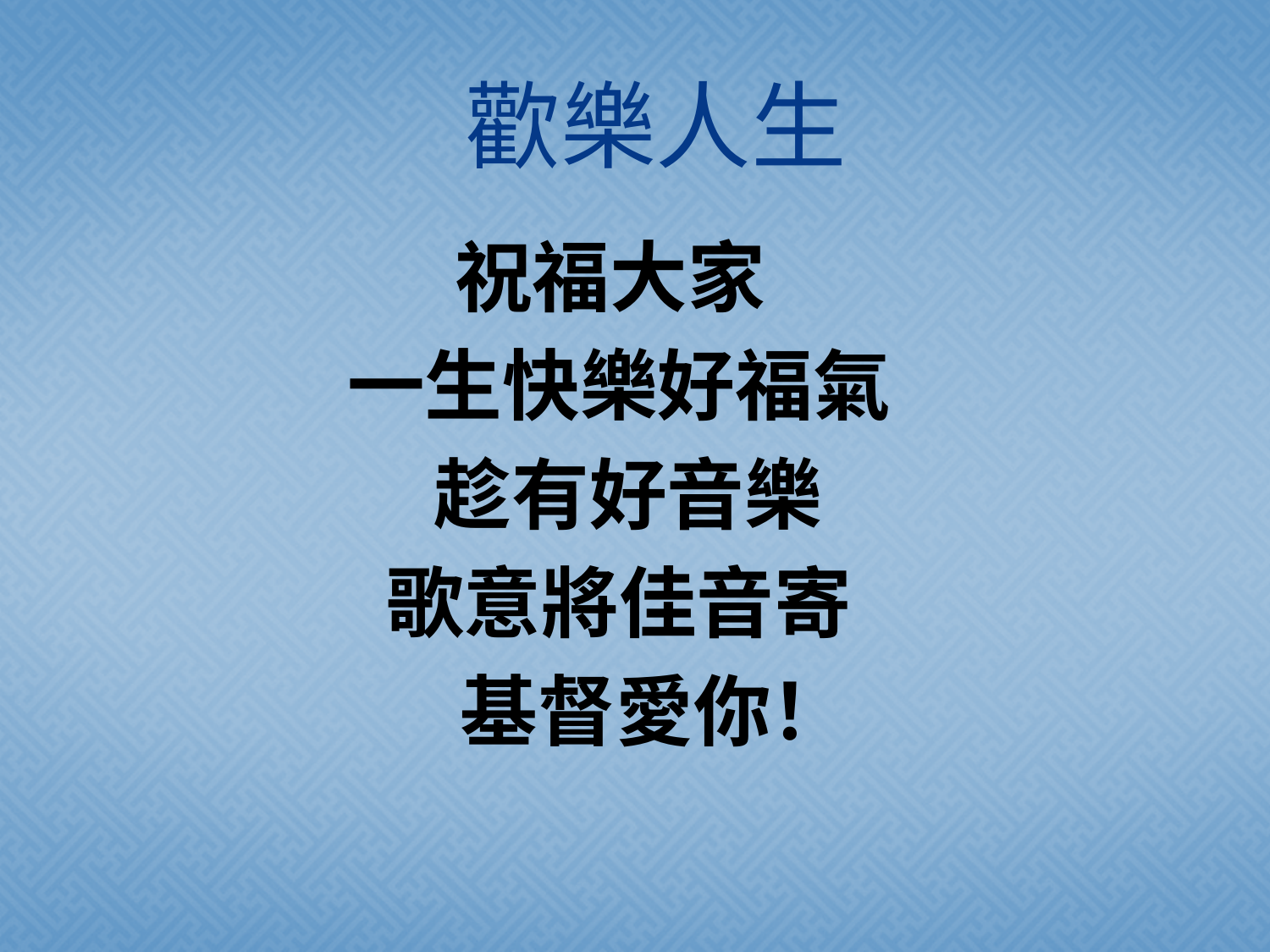

# 歡樂人生
祝福大家
一生快樂好福氣
 趁有好音樂
歌意將佳音寄
   基督愛你！